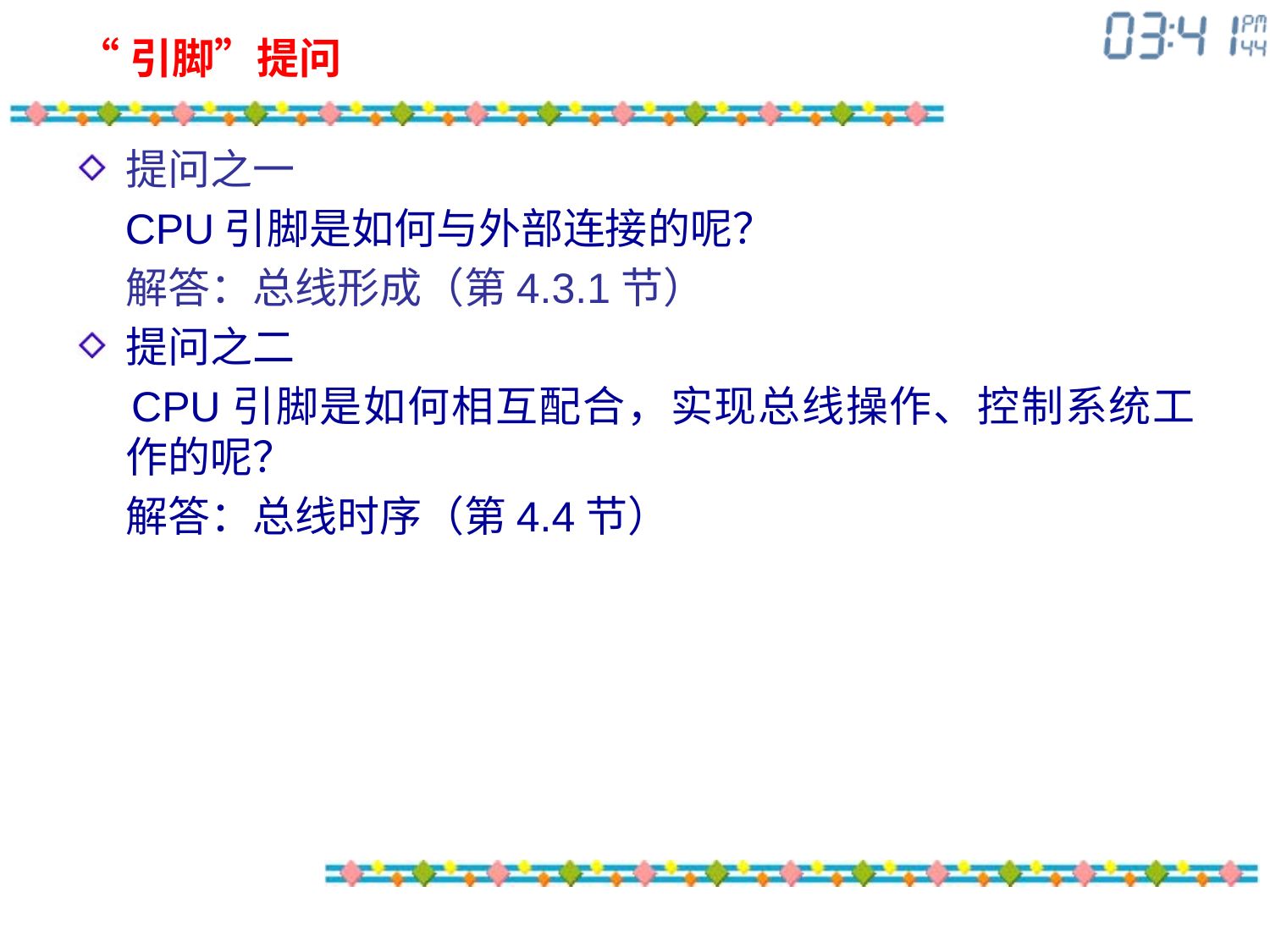

# “引脚”提问
提问之一
    CPU引脚是如何与外部连接的呢？
	解答：总线形成（第4.3.1节）
提问之二
    CPU引脚是如何相互配合，实现总线操作、控制系统工作的呢？
	解答：总线时序（第4.4节）